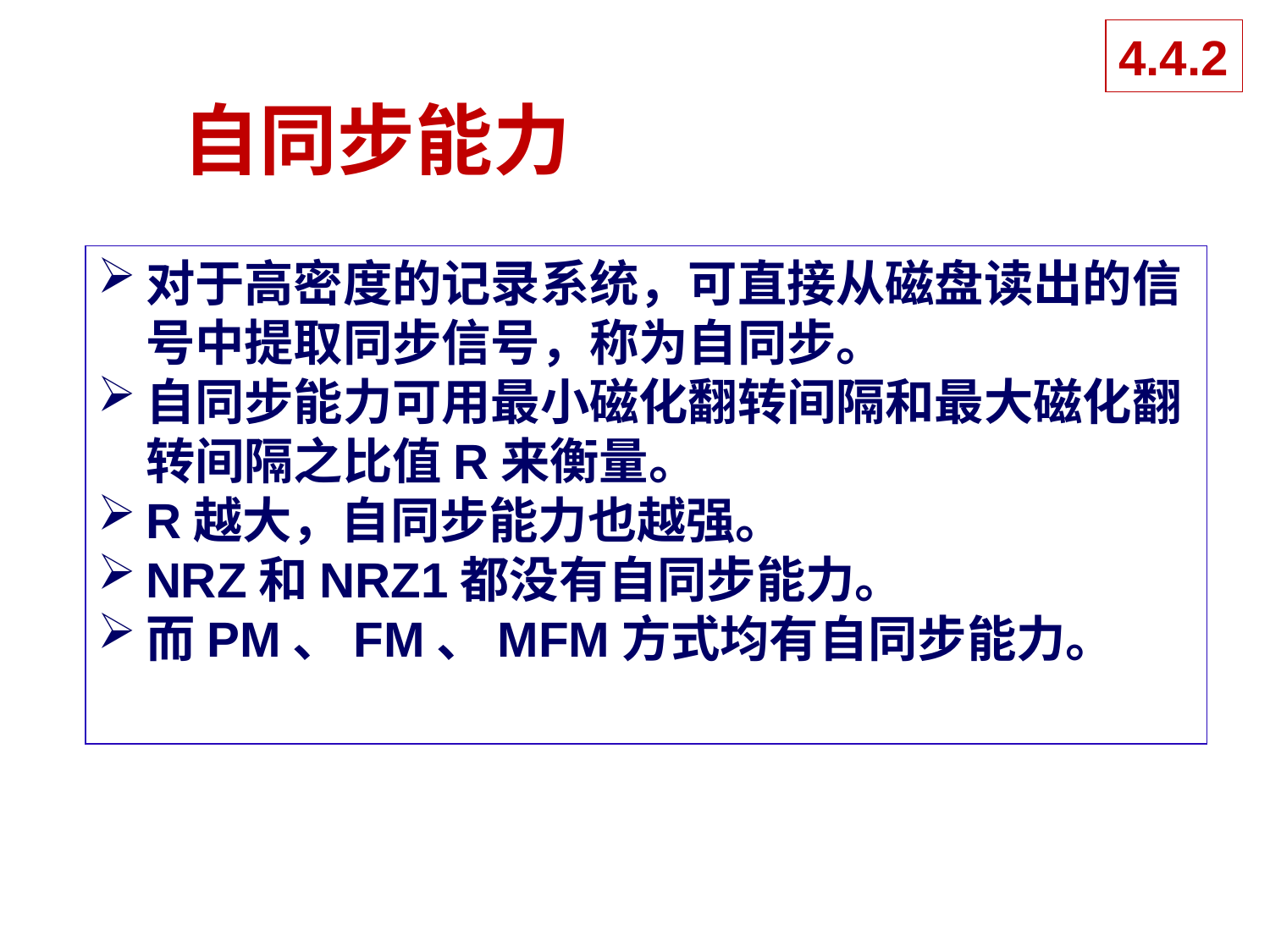

4.4.2
# 自同步能力
对于高密度的记录系统，可直接从磁盘读出的信号中提取同步信号，称为自同步。
自同步能力可用最小磁化翻转间隔和最大磁化翻转间隔之比值R来衡量。
R越大，自同步能力也越强。
NRZ和NRZ1都没有自同步能力。
而PM、FM、MFM方式均有自同步能力。